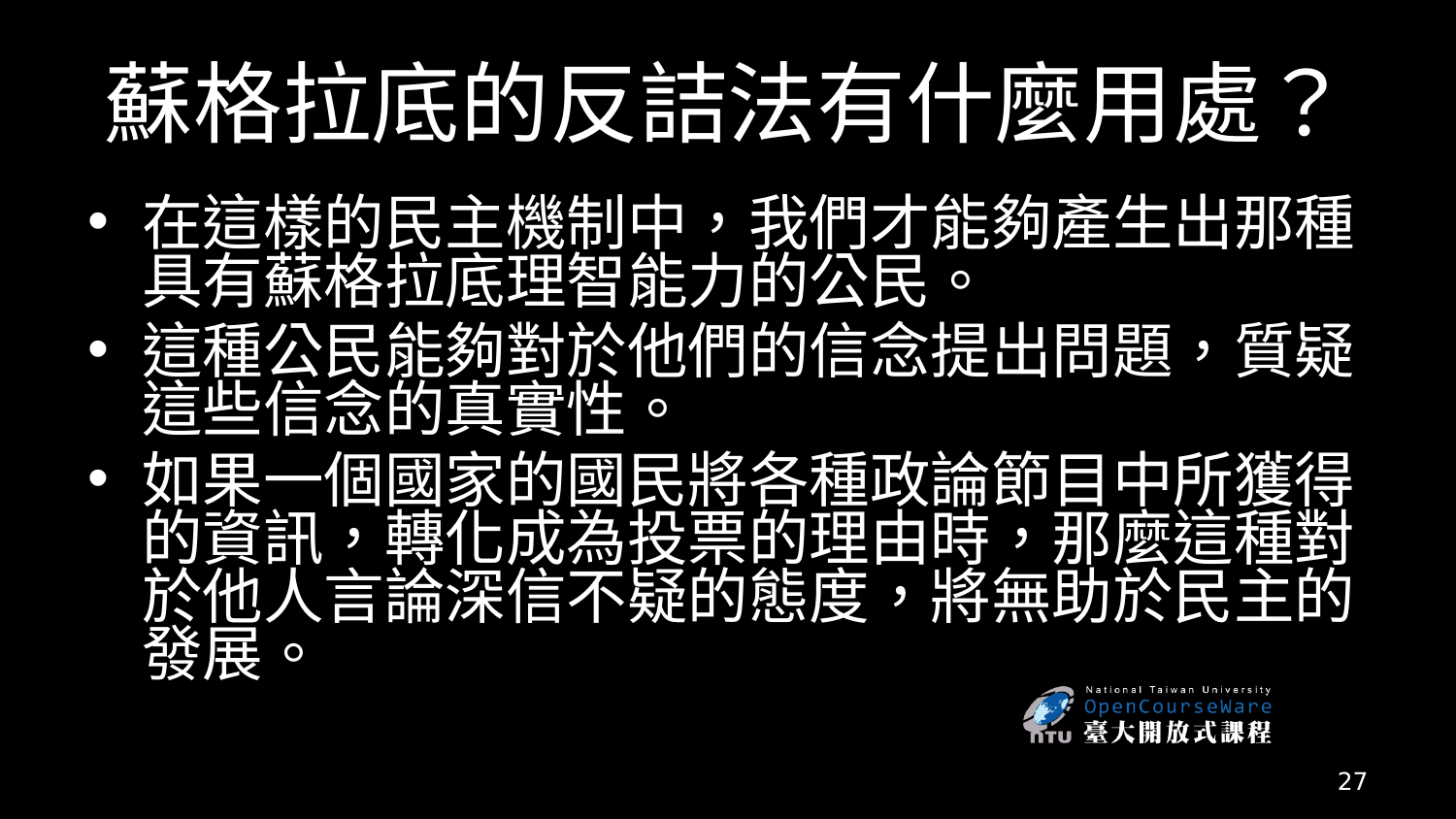

# 蘇格拉底的反詰法有什麼用處？
在這樣的民主機制中，我們才能夠產生出那種具有蘇格拉底理智能力的公民。
這種公民能夠對於他們的信念提出問題，質疑這些信念的真實性。
如果一個國家的國民將各種政論節目中所獲得的資訊，轉化成為投票的理由時，那麼這種對於他人言論深信不疑的態度，將無助於民主的發展。

27